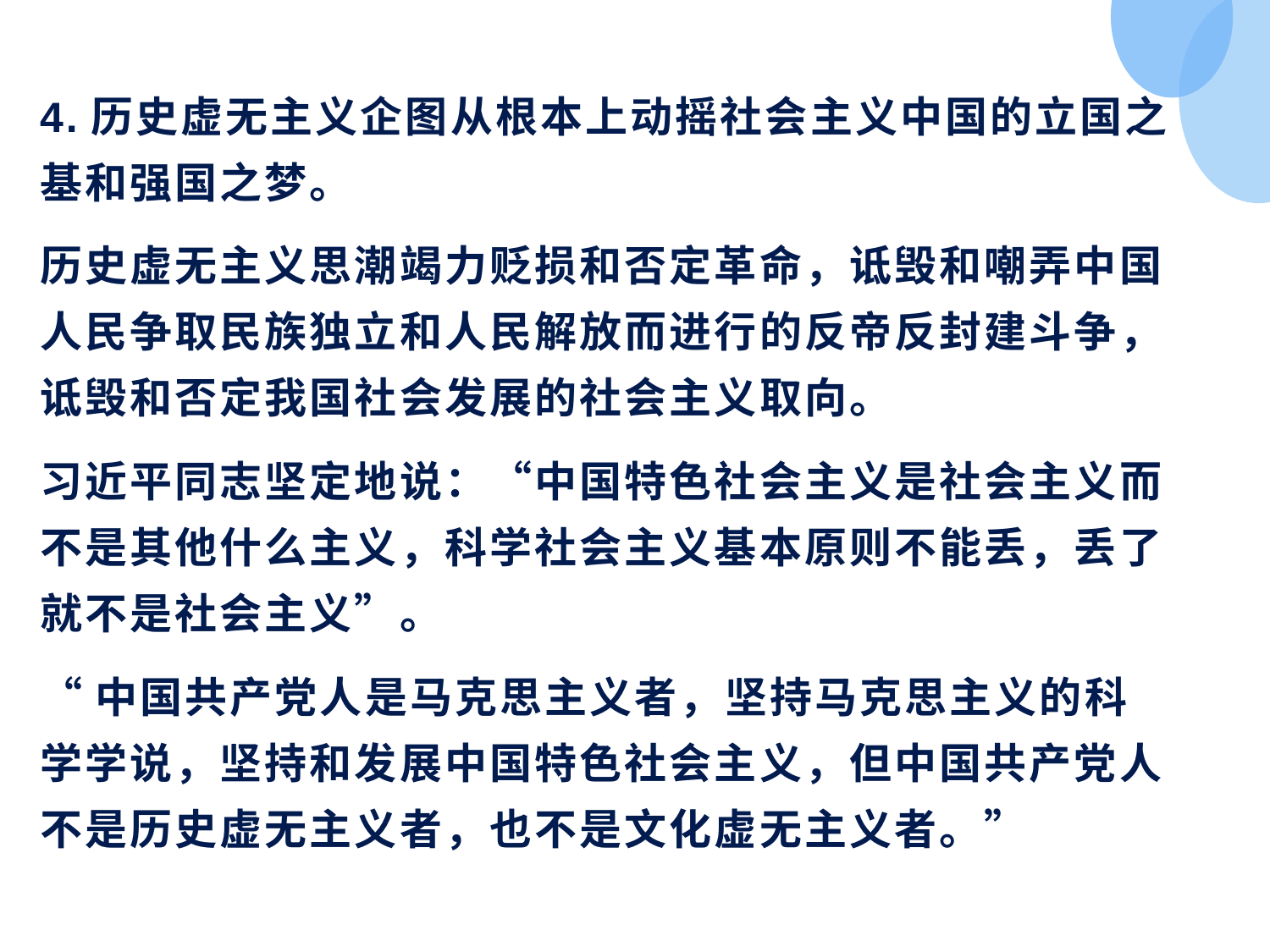

4.历史虚无主义企图从根本上动摇社会主义中国的立国之基和强国之梦。
历史虚无主义思潮竭力贬损和否定革命，诋毁和嘲弄中国人民争取民族独立和人民解放而进行的反帝反封建斗争，诋毁和否定我国社会发展的社会主义取向。
习近平同志坚定地说：“中国特色社会主义是社会主义而不是其他什么主义，科学社会主义基本原则不能丢，丢了就不是社会主义”。
“中国共产党人是马克思主义者，坚持马克思主义的科学学说，坚持和发展中国特色社会主义，但中国共产党人不是历史虚无主义者，也不是文化虚无主义者。”